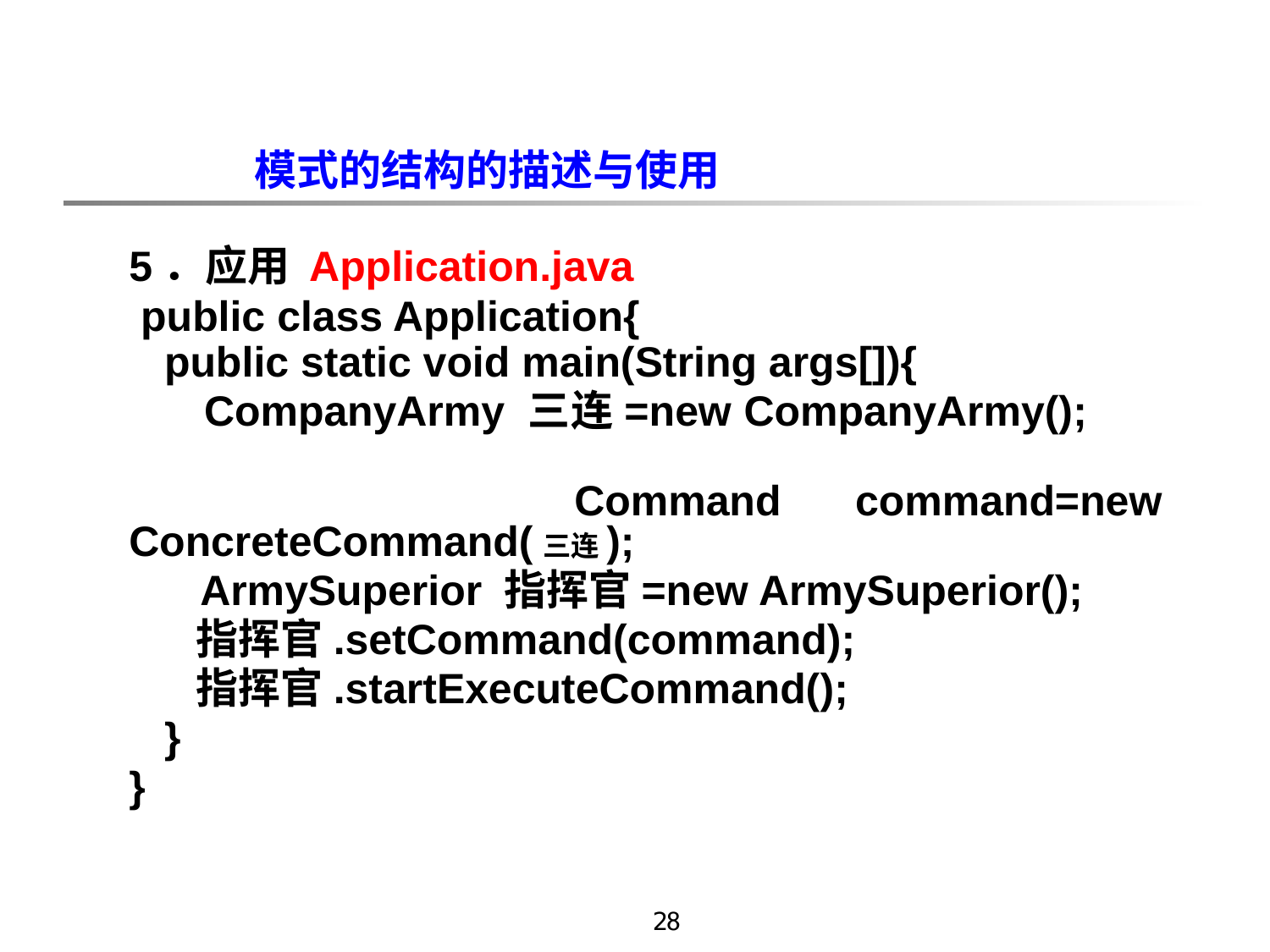

模式的结构的描述与使用

5．应用 Application.java
 public class Application{
   public static void main(String args[]){
      CompanyArmy 三连=new CompanyArmy();
      Command command=new ConcreteCommand(三连);
      ArmySuperior 指挥官=new ArmySuperior();
      指挥官.setCommand(command);
      指挥官.startExecuteCommand();
   }
}

28